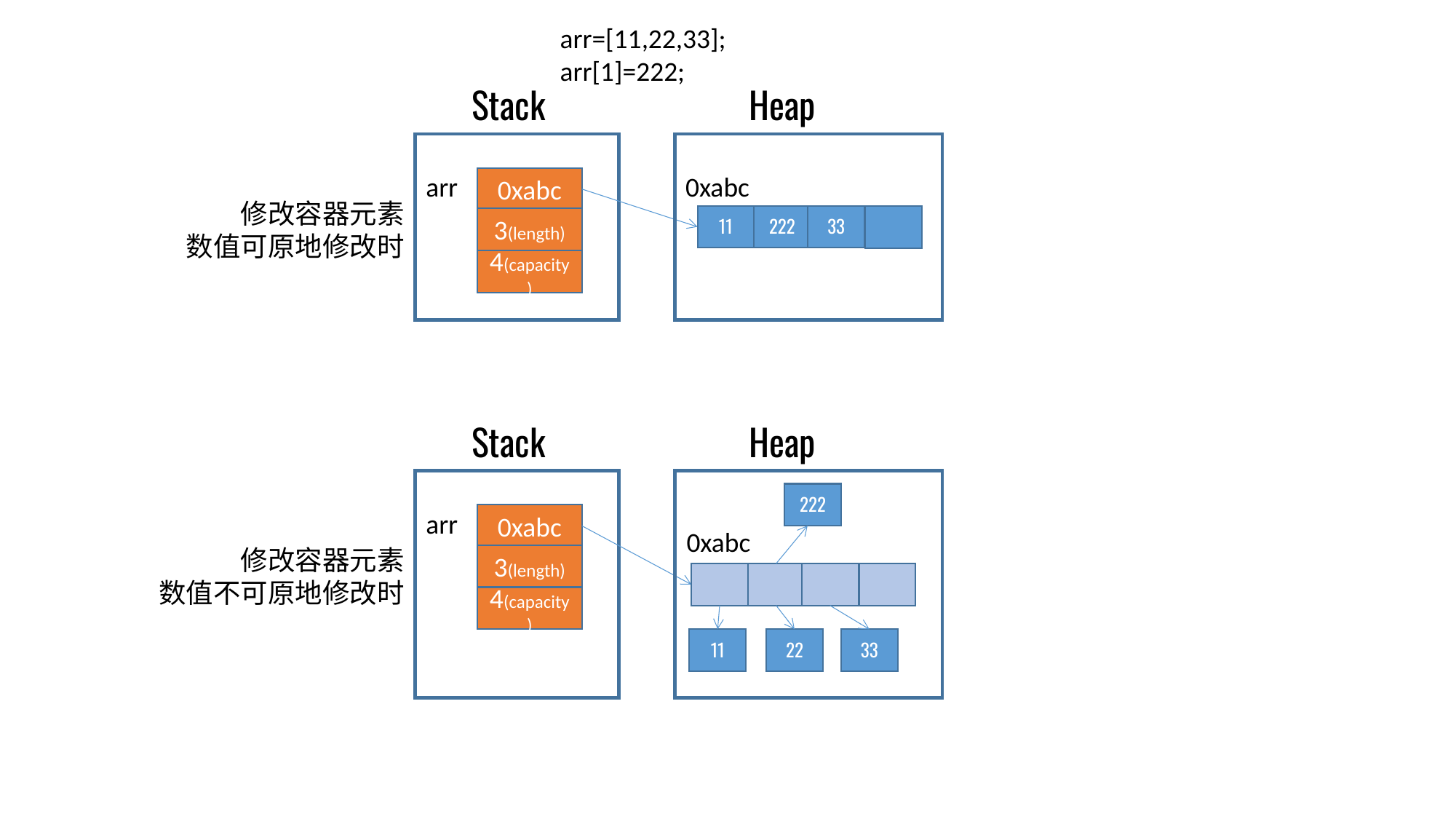

arr=[11,22,33];
arr[1]=222;
Stack
Heap

0xabc
arr
0xabc
修改容器元素
数值可原地修改时
11
222
33

3(length)
4(capacity)
Stack
Heap

222
arr
0xabc
0xabc
修改容器元素
数值不可原地修改时
3(length)

4(capacity)
11
22
33